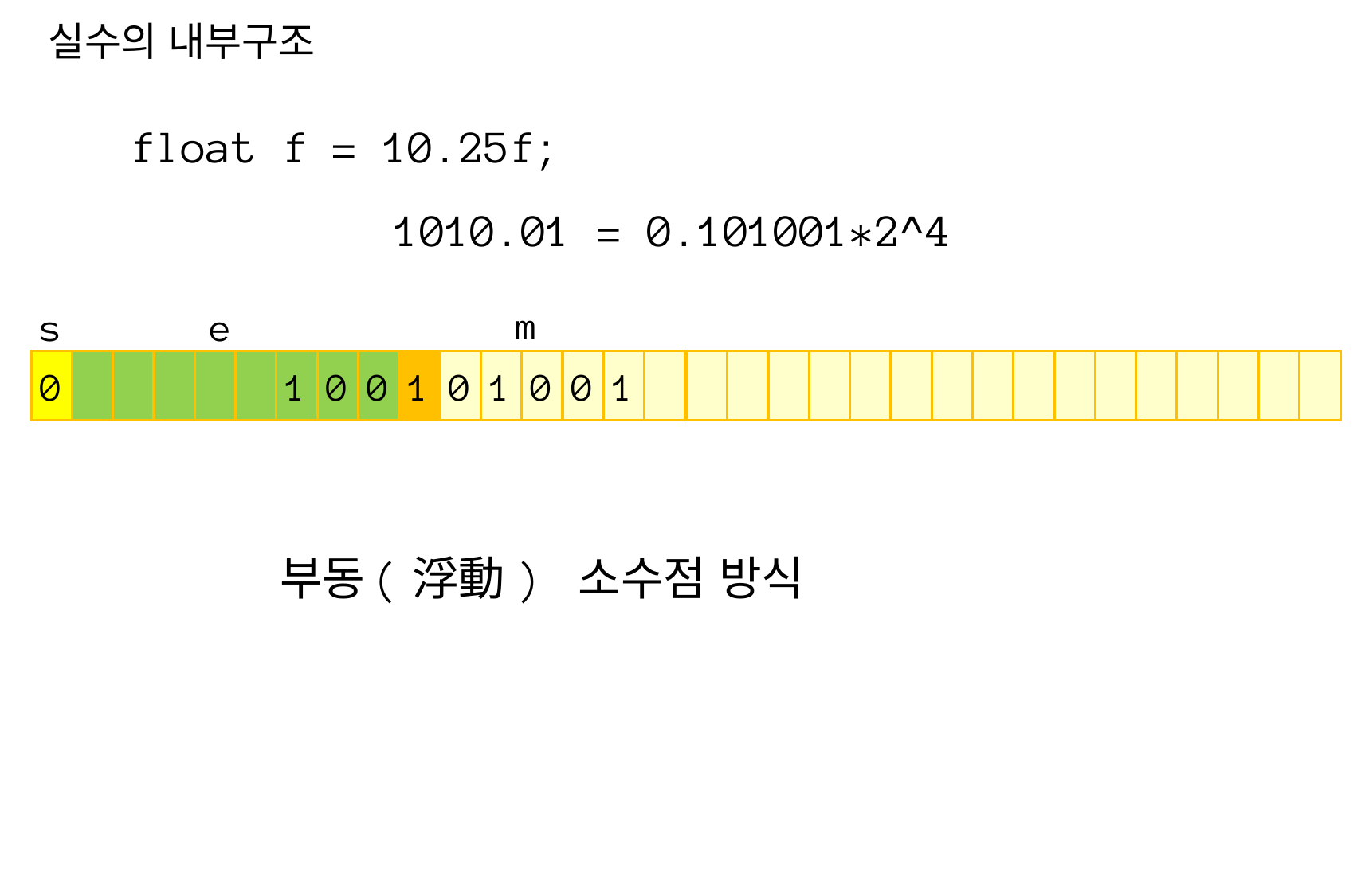

실수의 내부구조
float f = 10.25f;
1010.01 = 0.101001*2^4
m
s
e
0

1
0
0
1
0
1
0
0
1

부동(浮動) 소수점 방식